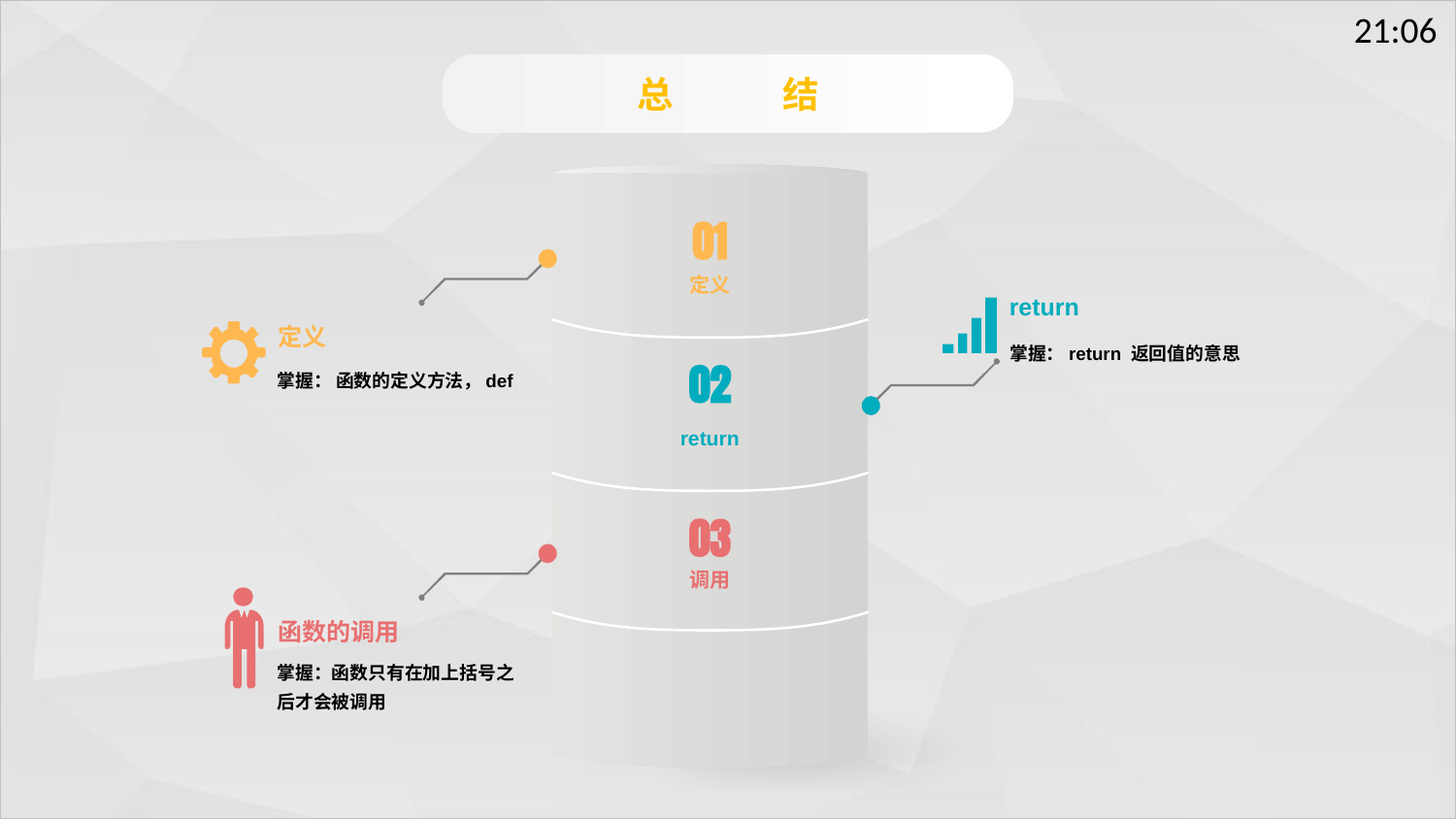

总	结

01
定义

return

掌握：return 返回值的意思
定义

掌握： 函数的定义方法，def
02
return

03
调用

函数的调用
掌握：函数只有在加上括号之后才会被调用